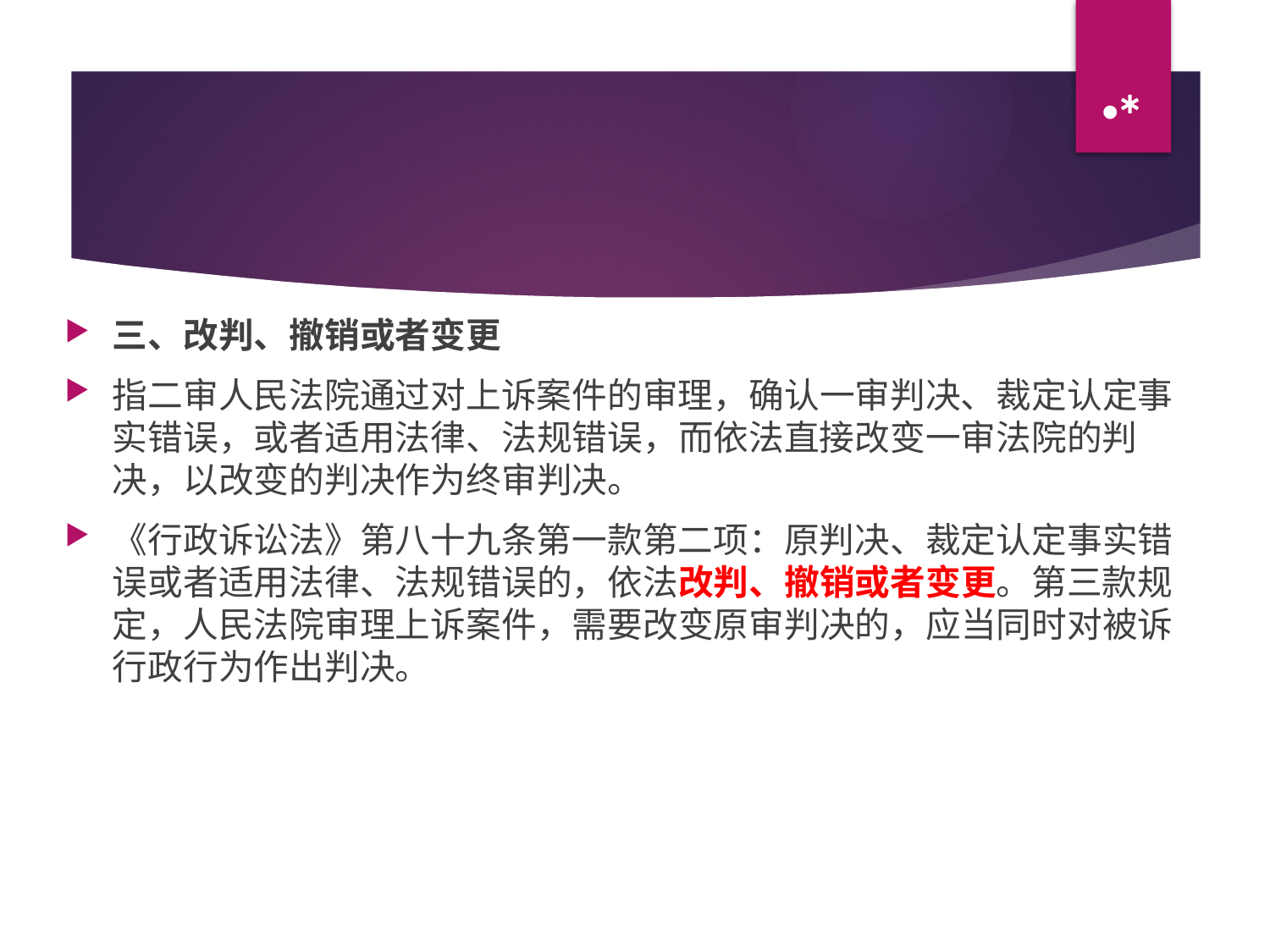

*
#
三、改判、撤销或者变更
指二审人民法院通过对上诉案件的审理，确认一审判决、裁定认定事实错误，或者适用法律、法规错误，而依法直接改变一审法院的判决，以改变的判决作为终审判决。
《行政诉讼法》第八十九条第一款第二项：原判决、裁定认定事实错误或者适用法律、法规错误的，依法改判、撤销或者变更。第三款规定，人民法院审理上诉案件，需要改变原审判决的，应当同时对被诉行政行为作出判决。